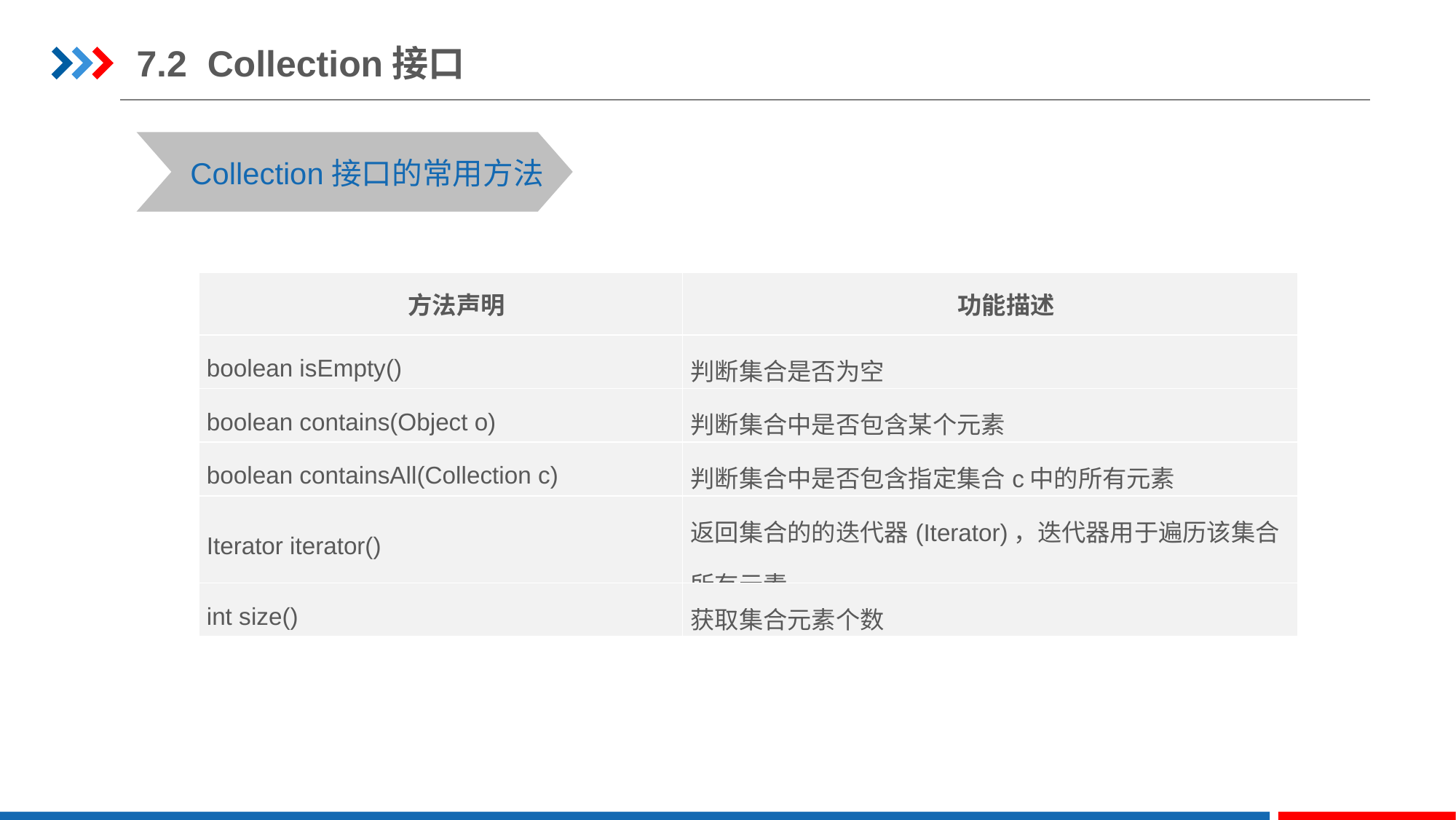

7.2  Collection接口

Collection接口的常用方法
| 方法声明 | 功能描述 |
| --- | --- |
| boolean isEmpty() | 判断集合是否为空 |
| boolean contains(Object o) | 判断集合中是否包含某个元素 |
| boolean containsAll(Collection c) | 判断集合中是否包含指定集合c中的所有元素 |
| Iterator iterator() | 返回集合的的迭代器(Iterator)，迭代器用于遍历该集合所有元素 |
| int size() | 获取集合元素个数 |